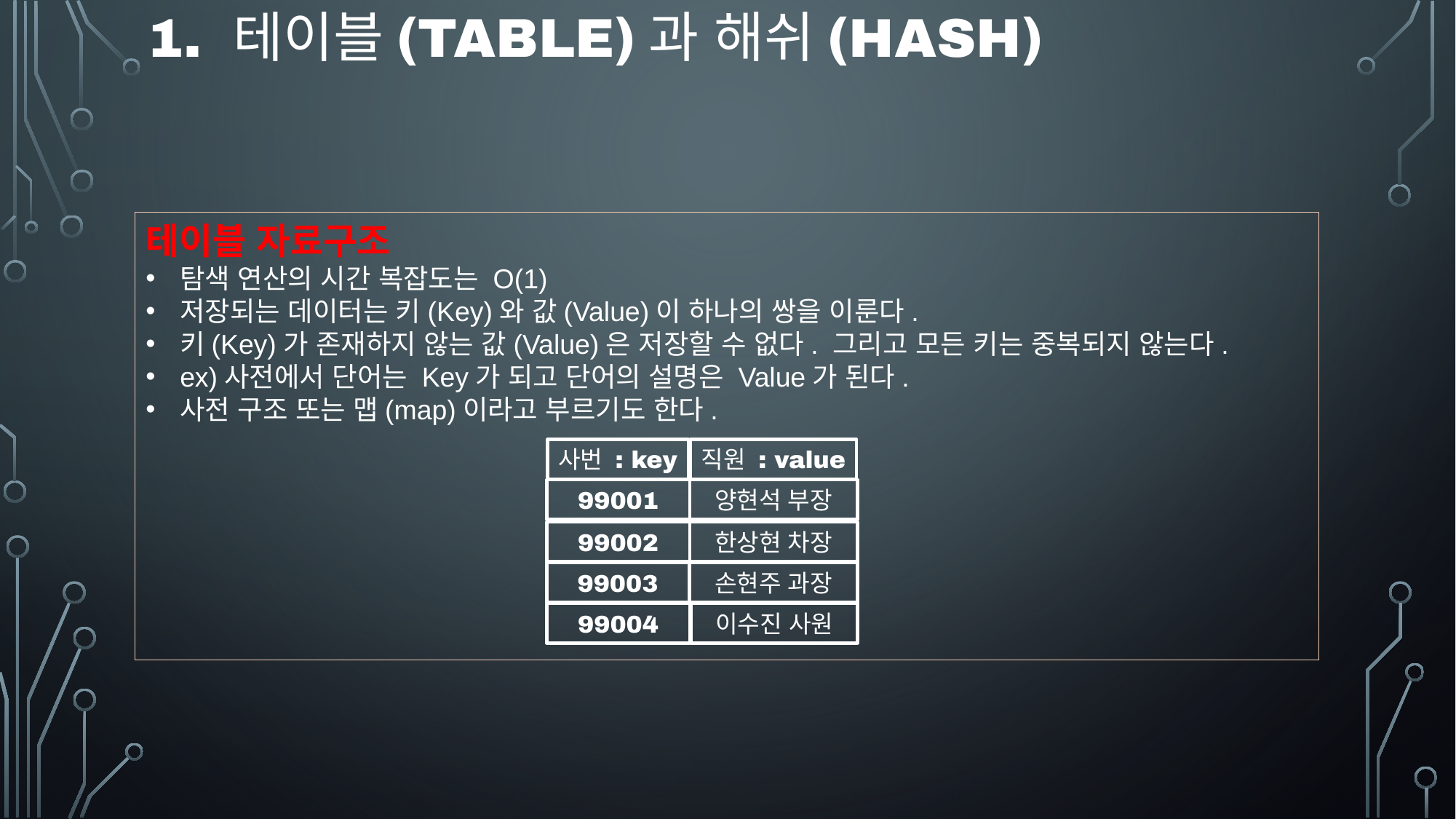

# 1. 테이블(Table)과 해쉬(Hash)
테이블 자료구조
탐색 연산의 시간 복잡도는 O(1)
저장되는 데이터는 키(Key)와 값(Value)이 하나의 쌍을 이룬다.
키(Key)가 존재하지 않는 값(Value)은 저장할 수 없다. 그리고 모든 키는 중복되지 않는다.
ex)사전에서 단어는 Key가 되고 단어의 설명은 Value가 된다.
사전 구조 또는 맵(map)이라고 부르기도 한다.

사번 : key
직원 : value
99001
양현석 부장
99002
한상현 차장
99003
손현주 과장
99004
이수진 사원